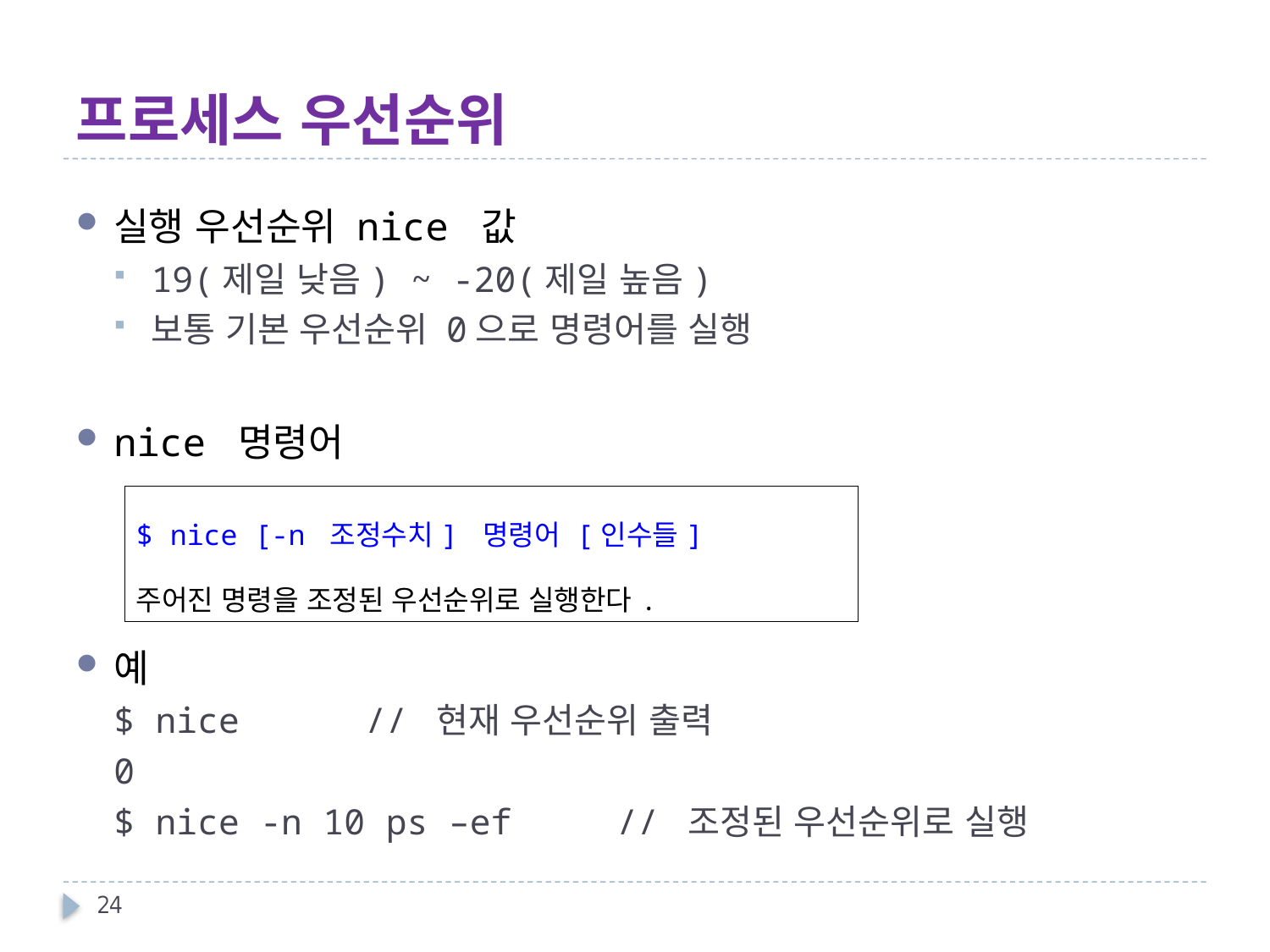

# 프로세스 우선순위
실행 우선순위 nice 값
19(제일 낮음) ~ -20(제일 높음)
보통 기본 우선순위 0으로 명령어를 실행

nice 명령어

예
$ nice 		// 현재 우선순위 출력
0
$ nice -n 10 ps –ef  	// 조정된 우선순위로 실행

| $ nice [-n 조정수치] 명령어 [인수들] 주어진 명령을 조정된 우선순위로 실행한다. |
| --- |
24